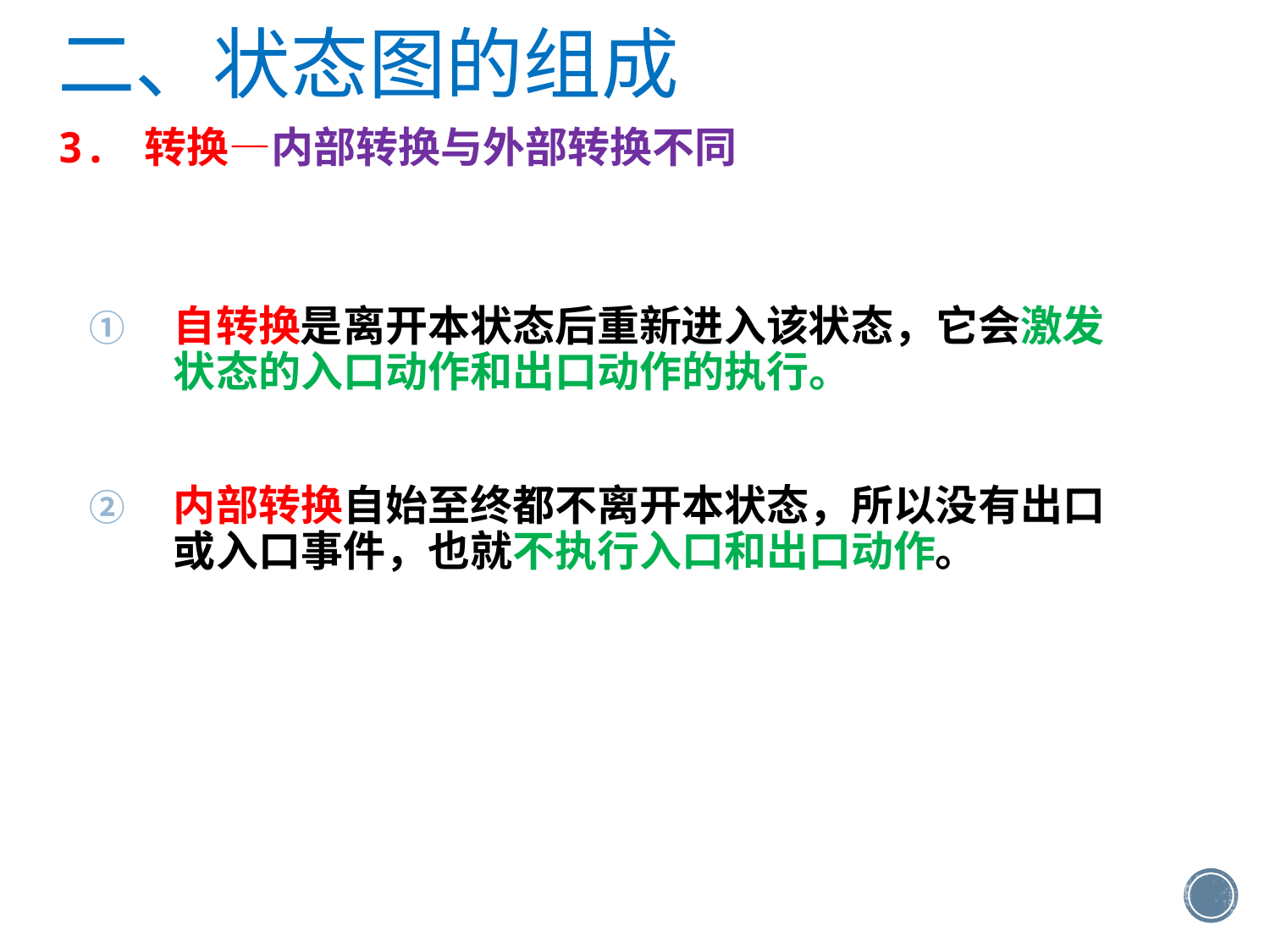

二、状态图的组成
3. 转换—内部转换与外部转换不同

自转换是离开本状态后重新进入该状态，它会激发状态的入口动作和出口动作的执行。

内部转换自始至终都不离开本状态，所以没有出口或入口事件，也就不执行入口和出口动作。